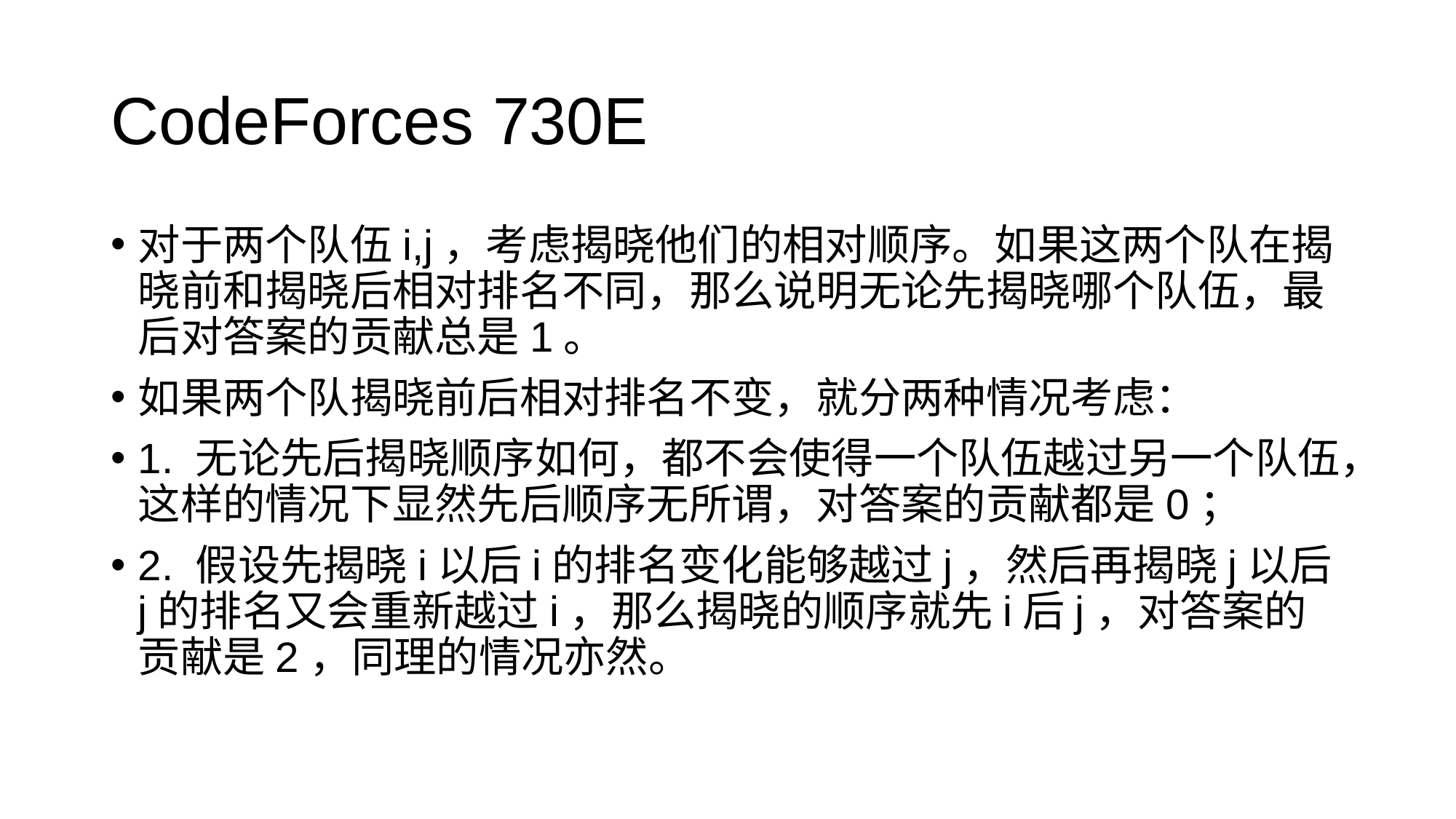

# CodeForces 730E
对于两个队伍i,j，考虑揭晓他们的相对顺序。如果这两个队在揭晓前和揭晓后相对排名不同，那么说明无论先揭晓哪个队伍，最后对答案的贡献总是1。
如果两个队揭晓前后相对排名不变，就分两种情况考虑：
1. 无论先后揭晓顺序如何，都不会使得一个队伍越过另一个队伍，这样的情况下显然先后顺序无所谓，对答案的贡献都是0；
2. 假设先揭晓i以后i的排名变化能够越过j，然后再揭晓j以后j的排名又会重新越过i，那么揭晓的顺序就先i后j，对答案的贡献是2，同理的情况亦然。